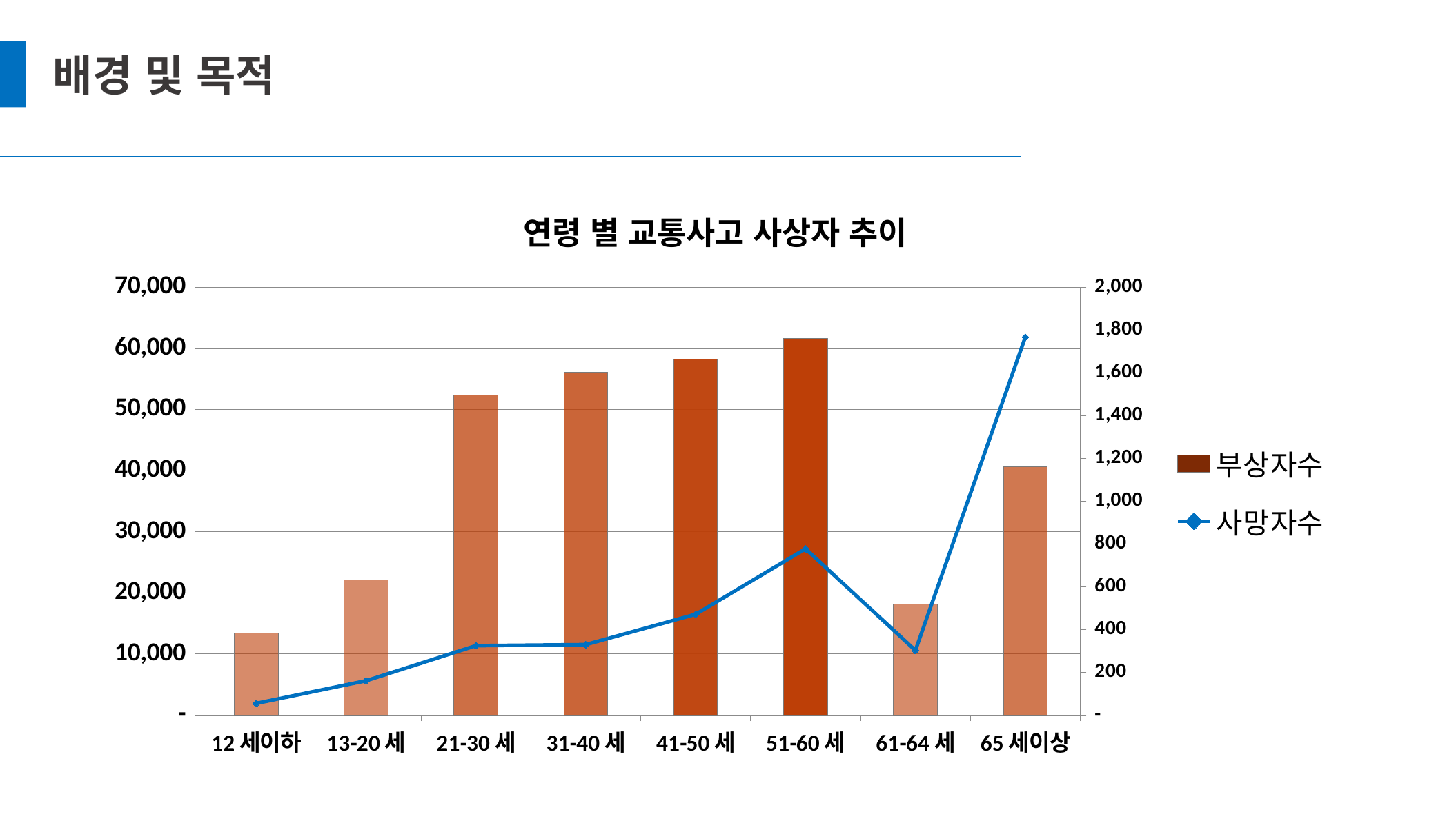

배경 및 목적

### Chart: 연령 별 교통사고 사상자 추이

| Category | 부상자수 | 사망자수 |
|---|---|---|
| 12세이하 | 13433.0 | 54.0 |
| 13-20세 | 22066.0 | 160.0 |
| 21-30세 | 52390.0 | 324.0 |
| 31-40세 | 56124.0 | 329.0 |
| 41-50세 | 58276.0 | 471.0 |
| 51-60세 | 61670.0 | 777.0 |
| 61-64세 | 18195.0 | 302.0 |
| 65세이상 | 40579.0 | 1767.0 |